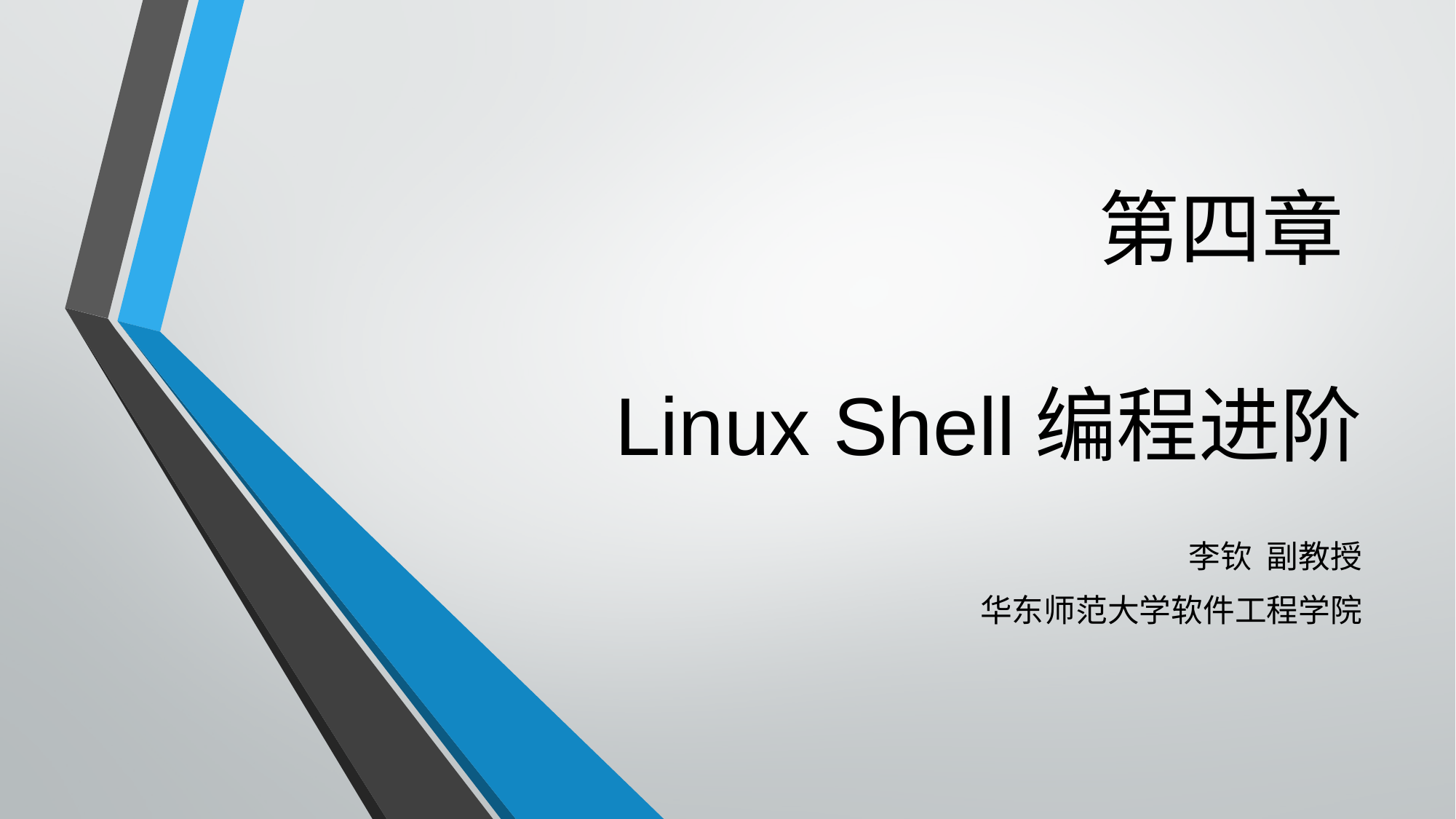

# 第四章 Linux Shell编程进阶

李钦  副教授
华东师范大学软件工程学院